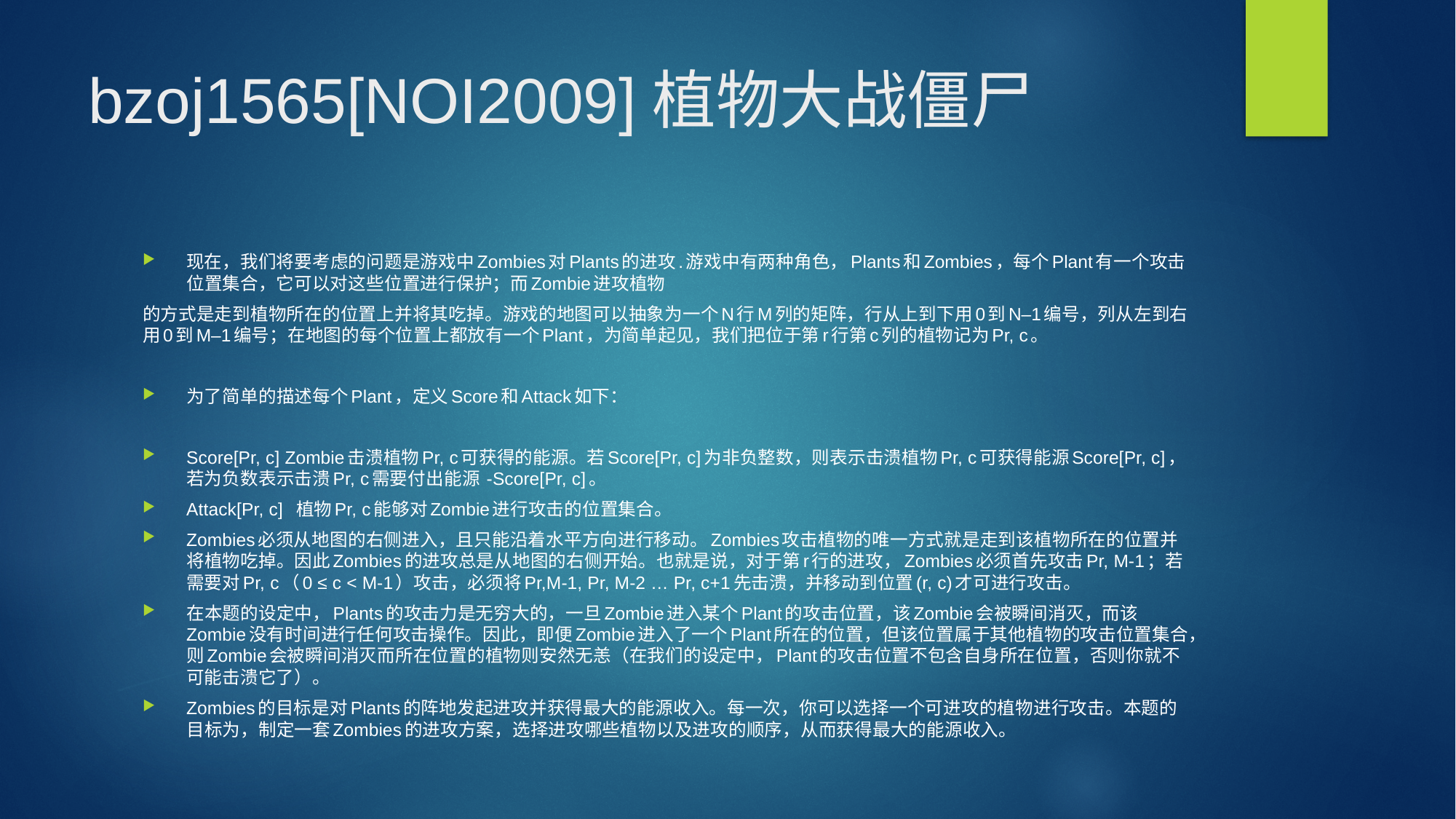

# bzoj1565[NOI2009]植物大战僵尸
现在，我们将要考虑的问题是游戏中Zombies对Plants的进攻.游戏中有两种角色，Plants和Zombies，每个Plant有一个攻击位置集合，它可以对这些位置进行保护；而Zombie进攻植物
的方式是走到植物所在的位置上并将其吃掉。游戏的地图可以抽象为一个N行M列的矩阵，行从上到下用0到N–1编号，列从左到右用0到M–1编号；在地图的每个位置上都放有一个Plant，为简单起见，我们把位于第r行第c列的植物记为Pr, c。

为了简单的描述每个Plant，定义Score和Attack如下：

Score[Pr, c] Zombie击溃植物Pr, c可获得的能源。若Score[Pr, c]为非负整数，则表示击溃植物Pr, c可获得能源Score[Pr, c]，若为负数表示击溃Pr, c需要付出能源 -Score[Pr, c]。
Attack[Pr, c]  植物Pr, c能够对Zombie进行攻击的位置集合。
Zombies必须从地图的右侧进入，且只能沿着水平方向进行移动。Zombies攻击植物的唯一方式就是走到该植物所在的位置并将植物吃掉。因此Zombies的进攻总是从地图的右侧开始。也就是说，对于第r行的进攻，Zombies必须首先攻击Pr, M-1；若需要对Pr, c（0 ≤ c < M-1）攻击，必须将Pr,M-1, Pr, M-2 … Pr, c+1先击溃，并移动到位置(r, c)才可进行攻击。
在本题的设定中，Plants的攻击力是无穷大的，一旦Zombie进入某个Plant的攻击位置，该Zombie会被瞬间消灭，而该Zombie没有时间进行任何攻击操作。因此，即便Zombie进入了一个Plant所在的位置，但该位置属于其他植物的攻击位置集合，则Zombie会被瞬间消灭而所在位置的植物则安然无恙（在我们的设定中，Plant的攻击位置不包含自身所在位置，否则你就不可能击溃它了）。
Zombies的目标是对Plants的阵地发起进攻并获得最大的能源收入。每一次，你可以选择一个可进攻的植物进行攻击。本题的目标为，制定一套Zombies的进攻方案，选择进攻哪些植物以及进攻的顺序，从而获得最大的能源收入。